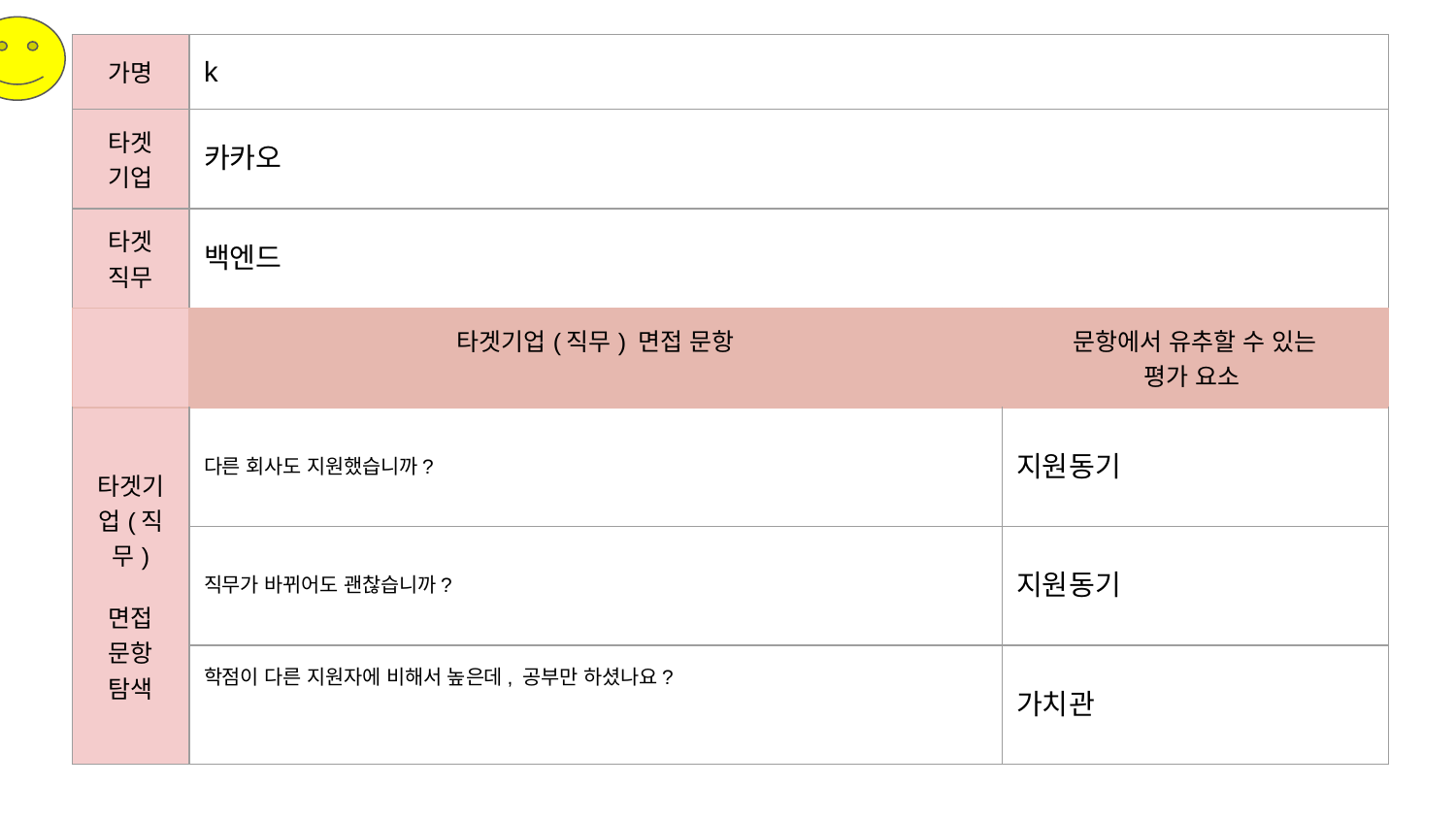

| 가명 | k |  |
| --- | --- | --- |
| 타겟 기업 | 카카오 |  |
| 타겟 직무 | 백엔드 |  |
|  | 타겟기업(직무) 면접 문항 | 문항에서 유추할 수 있는 평가 요소 |
| 타겟기업(직무) 면접 문항 탐색 | 다른 회사도 지원했습니까? | 지원동기 |
|  | 직무가 바뀌어도 괜찮습니까? | 지원동기 |
|  | 학점이 다른 지원자에 비해서 높은데, 공부만 하셨나요? | 가치관 |